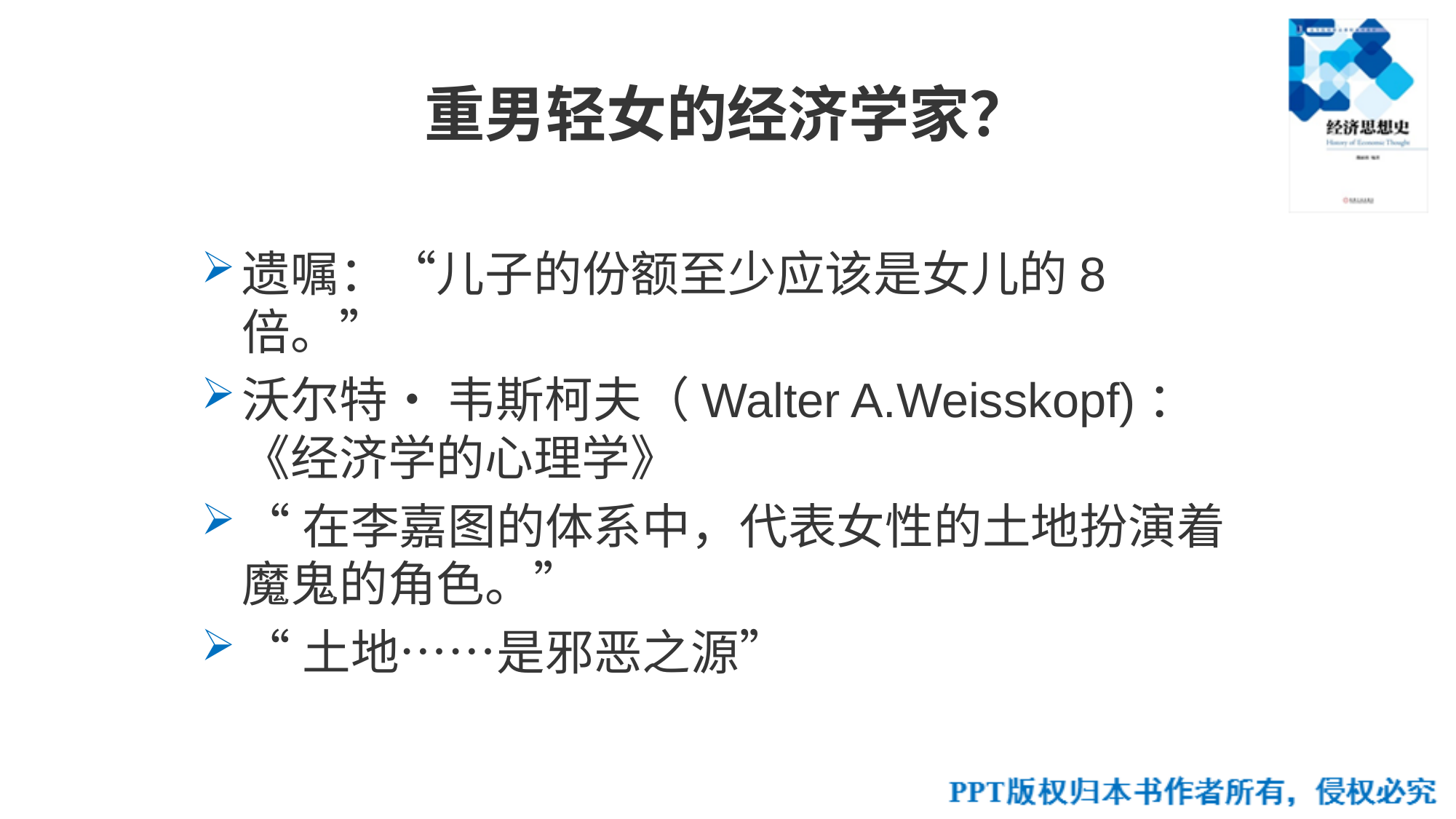

# 重男轻女的经济学家？
遗嘱：“儿子的份额至少应该是女儿的8倍。”
沃尔特• 韦斯柯夫（Walter A.Weisskopf)： 《经济学的心理学》
“在李嘉图的体系中，代表女性的土地扮演着魔鬼的角色。”
“土地……是邪恶之源”